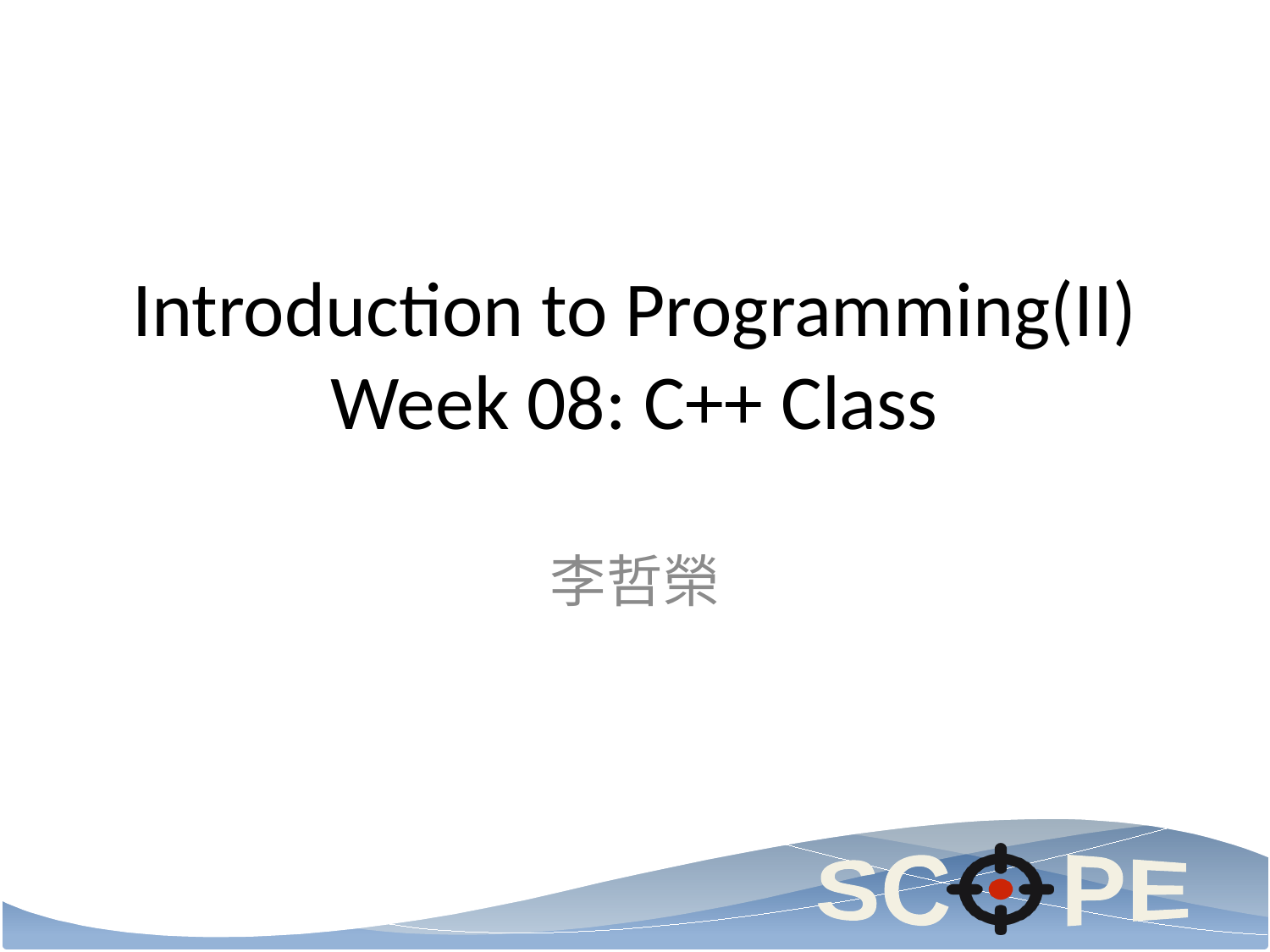

# Introduction to Programming(II) Week 08: C++ Class
李哲榮